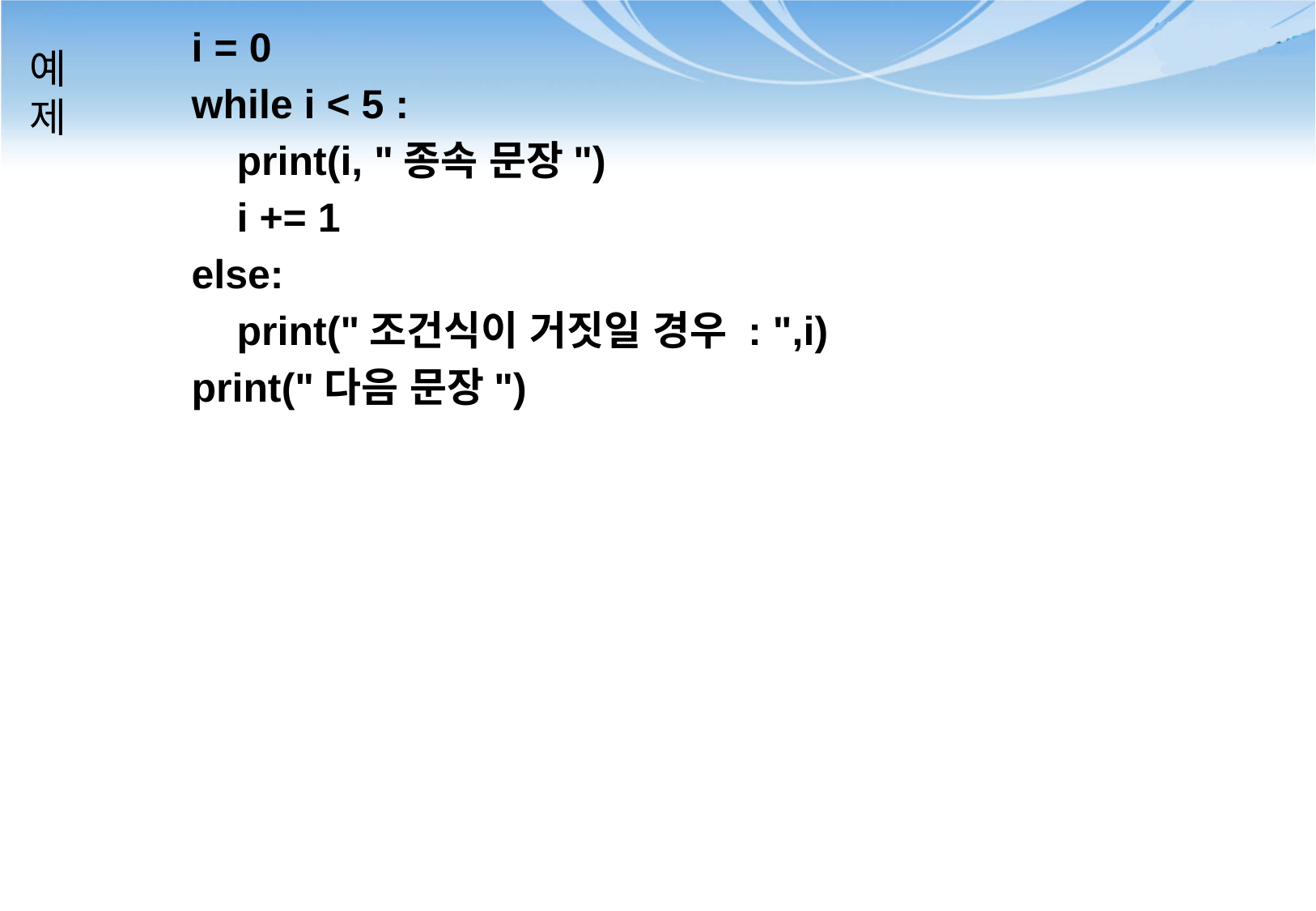

i = 0
while i < 5 :
    print(i, "종속 문장")
    i += 1
else:
    print("조건식이 거짓일 경우 : ",i)
print("다음 문장")

# 예 제